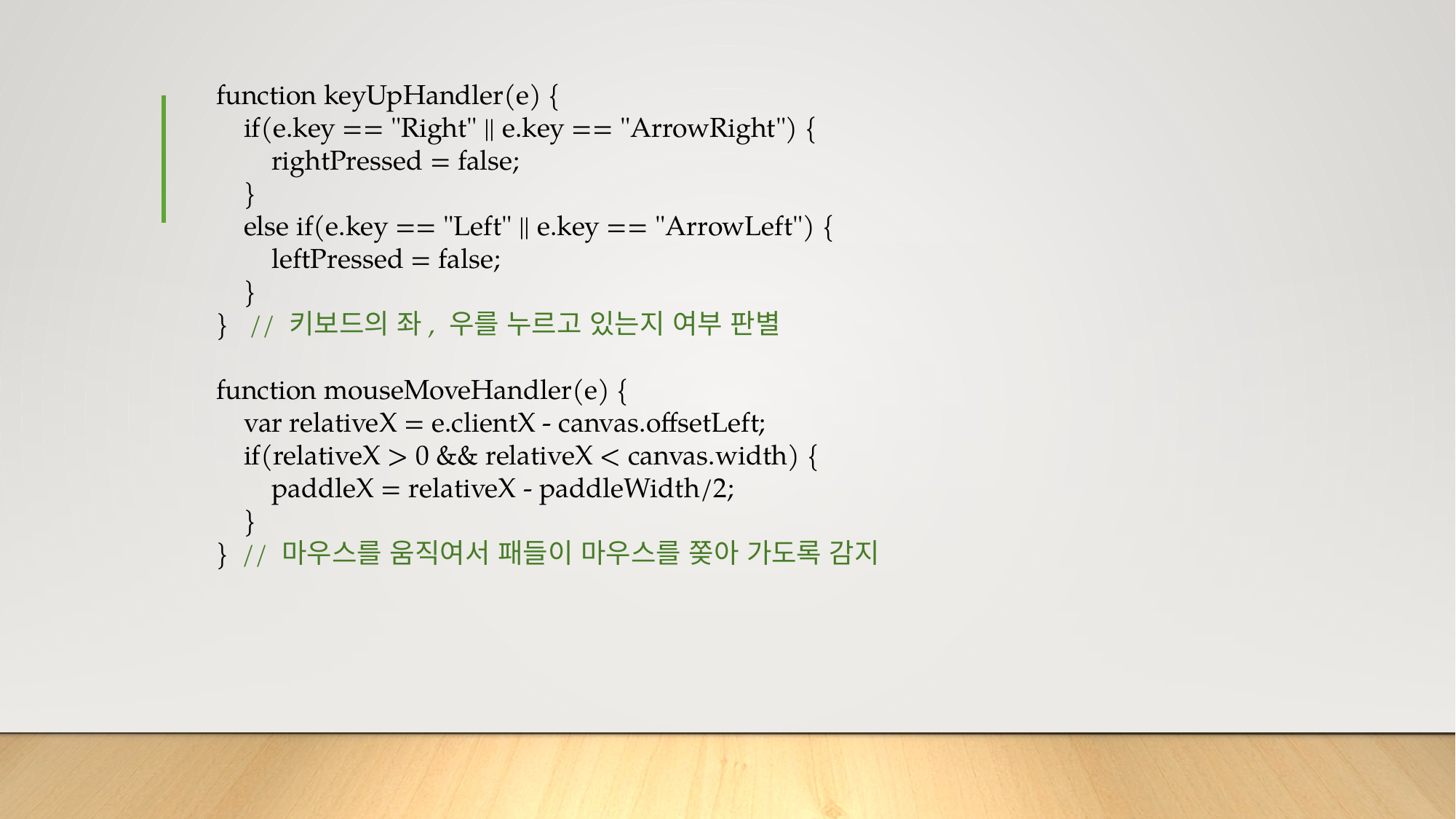

function keyUpHandler(e) {
    if(e.key == "Right" || e.key == "ArrowRight") {
        rightPressed = false;
    }
    else if(e.key == "Left" || e.key == "ArrowLeft") {
        leftPressed = false;
    }
}   // 키보드의 좌, 우를 누르고 있는지 여부 판별

function mouseMoveHandler(e) {
    var relativeX = e.clientX - canvas.offsetLeft;
    if(relativeX > 0 && relativeX < canvas.width) {
        paddleX = relativeX - paddleWidth/2;
    }
}  // 마우스를 움직여서 패들이 마우스를 쫒아 가도록 감지